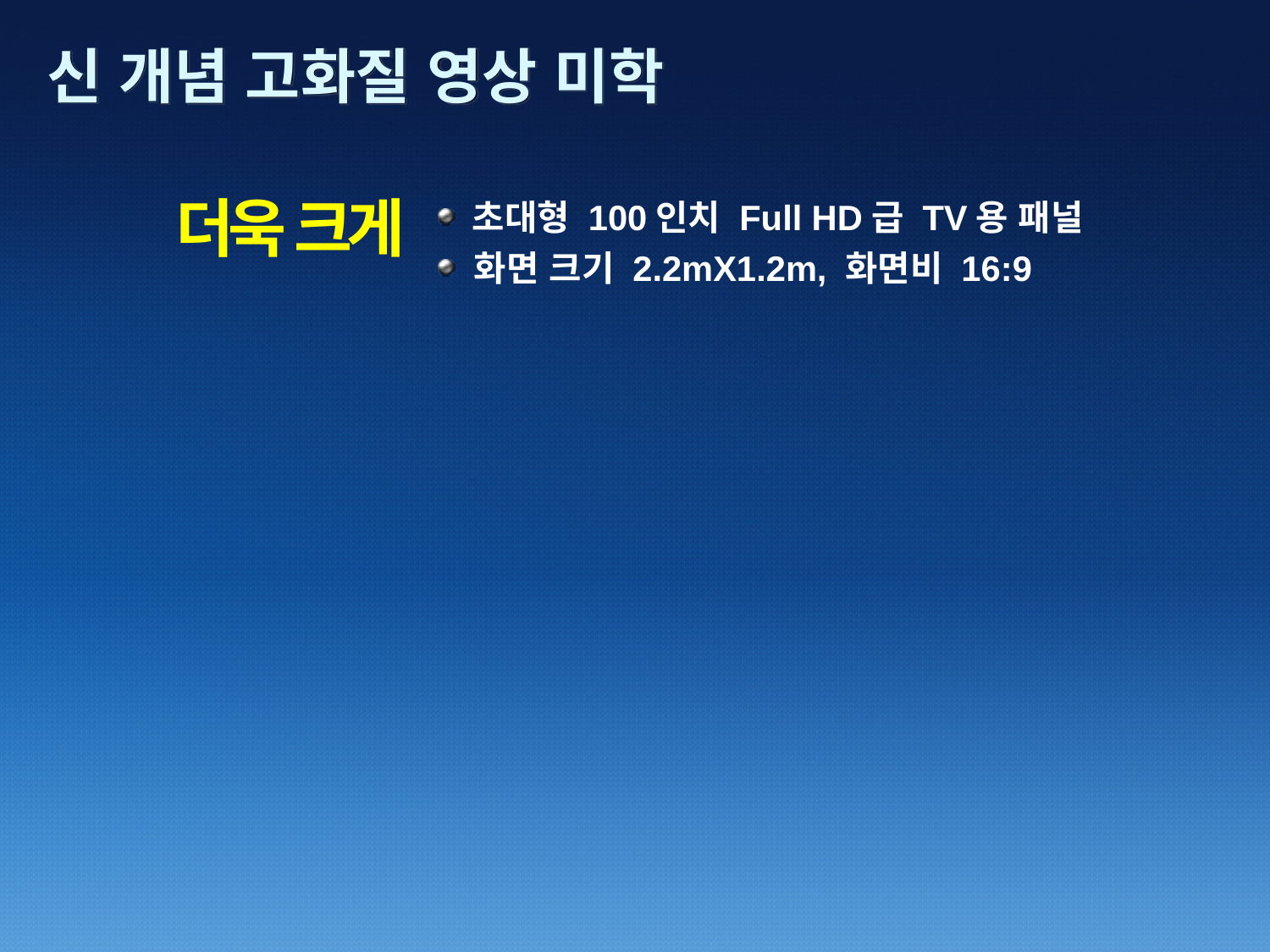

# 신 개념 고화질 영상 미학
더욱 크게
 초대형 100인치 Full HD급 TV용 패널
 화면 크기 2.2mX1.2m, 화면비 16:9